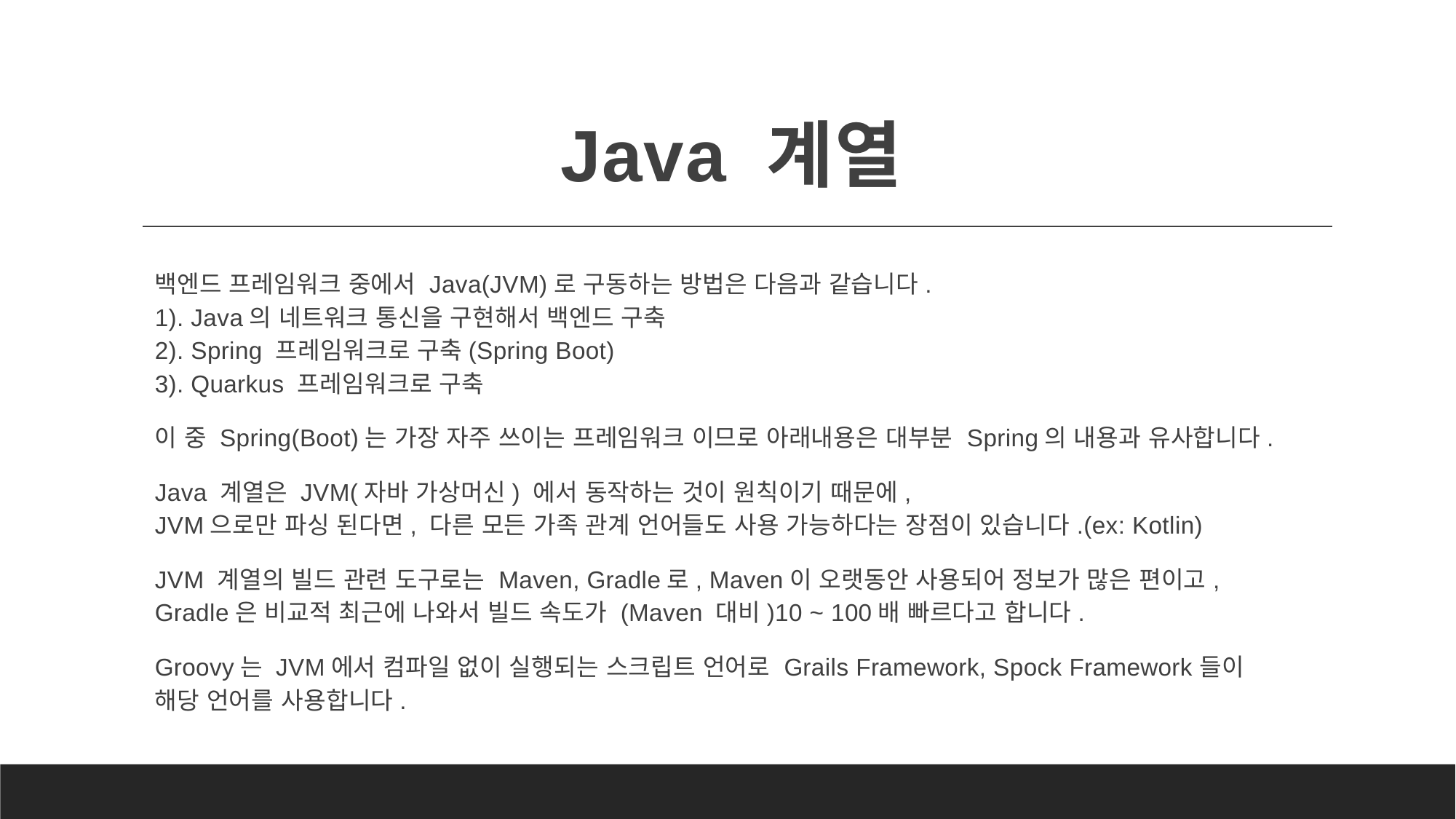

# Java 계열
백엔드 프레임워크 중에서 Java(JVM)로 구동하는 방법은 다음과 같습니다.
1). Java의 네트워크 통신을 구현해서 백엔드 구축
2). Spring 프레임워크로 구축(Spring Boot)
3). Quarkus 프레임워크로 구축
이 중 Spring(Boot)는 가장 자주 쓰이는 프레임워크 이므로 아래내용은 대부분 Spring의 내용과 유사합니다.
Java 계열은 JVM(자바 가상머신) 에서 동작하는 것이 원칙이기 때문에,
JVM으로만 파싱 된다면, 다른 모든 가족 관계 언어들도 사용 가능하다는 장점이 있습니다.(ex: Kotlin)
JVM 계열의 빌드 관련 도구로는 Maven, Gradle로, Maven이 오랫동안 사용되어 정보가 많은 편이고,
Gradle은 비교적 최근에 나와서 빌드 속도가 (Maven 대비)10 ~ 100배 빠르다고 합니다.
Groovy는 JVM에서 컴파일 없이 실행되는 스크립트 언어로 Grails Framework, Spock Framework들이
해당 언어를 사용합니다.